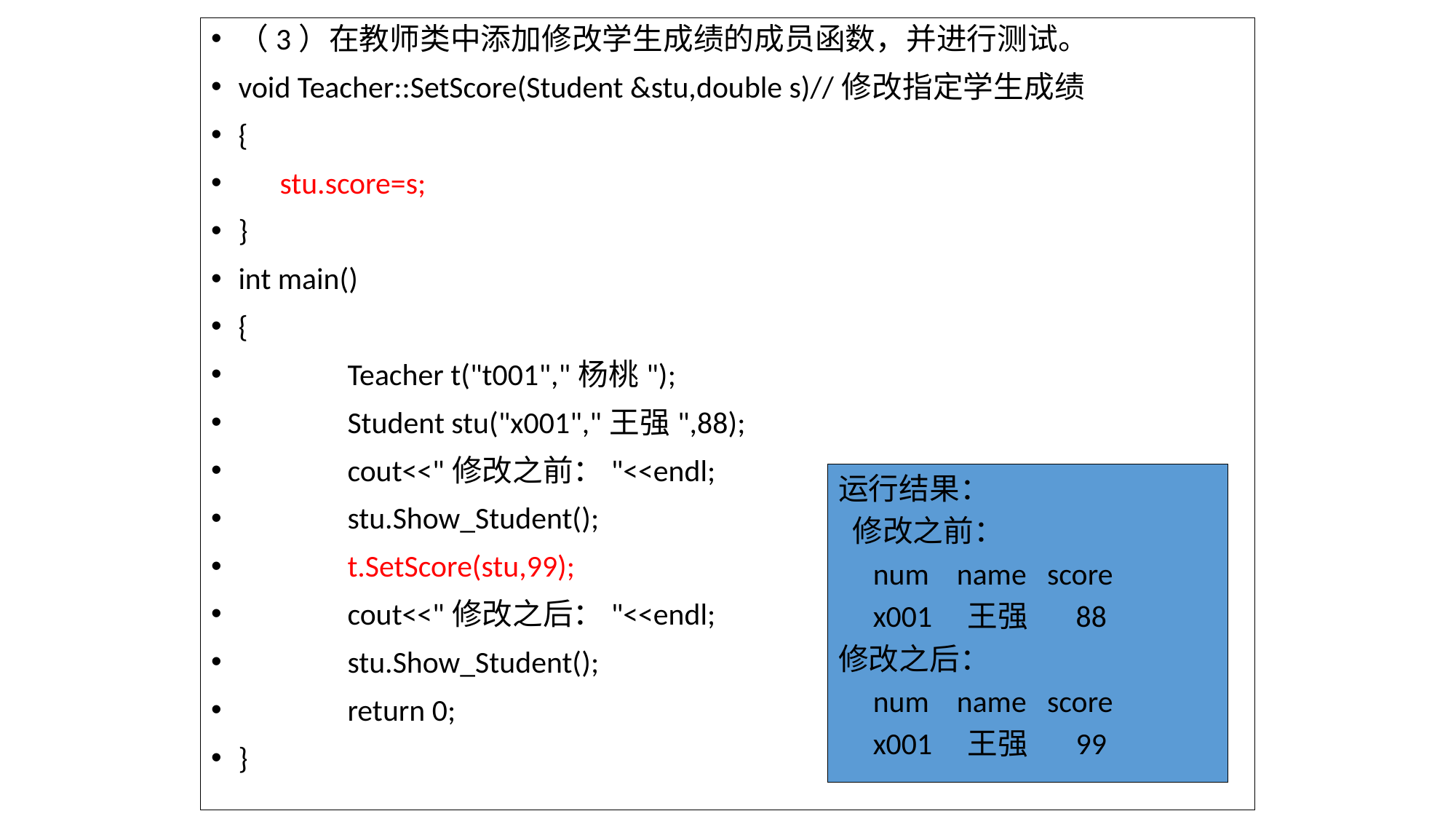

（3）在教师类中添加修改学生成绩的成员函数，并进行测试。
void Teacher::SetScore(Student &stu,double s)//修改指定学生成绩
{
      stu.score=s;
}
int main()
{
	Teacher t("t001","杨桃");
	Student stu("x001","王强",88);
	cout<<"修改之前："<<endl;
	stu.Show_Student();
	t.SetScore(stu,99);
	cout<<"修改之后："<<endl;
	stu.Show_Student();
	return 0;
}

运行结果：
 修改之前：
     num    name   score
     x001    王强      88
修改之后：
     num    name   score
     x001    王强      99